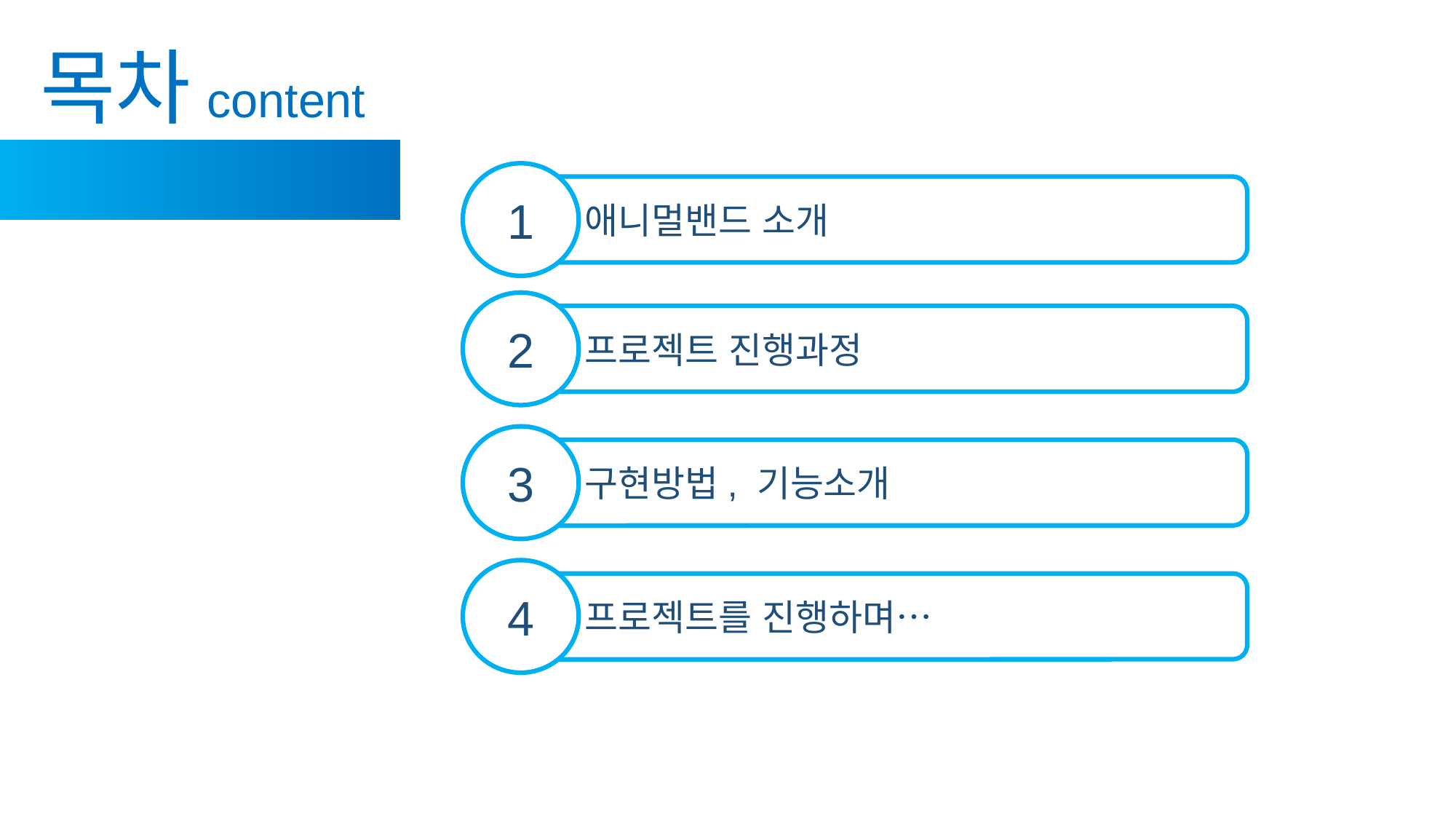

목차 content

1
       애니멀밴드 소개
2
       프로젝트 진행과정
3
       구현방법, 기능소개
4
       프로젝트를 진행하며…